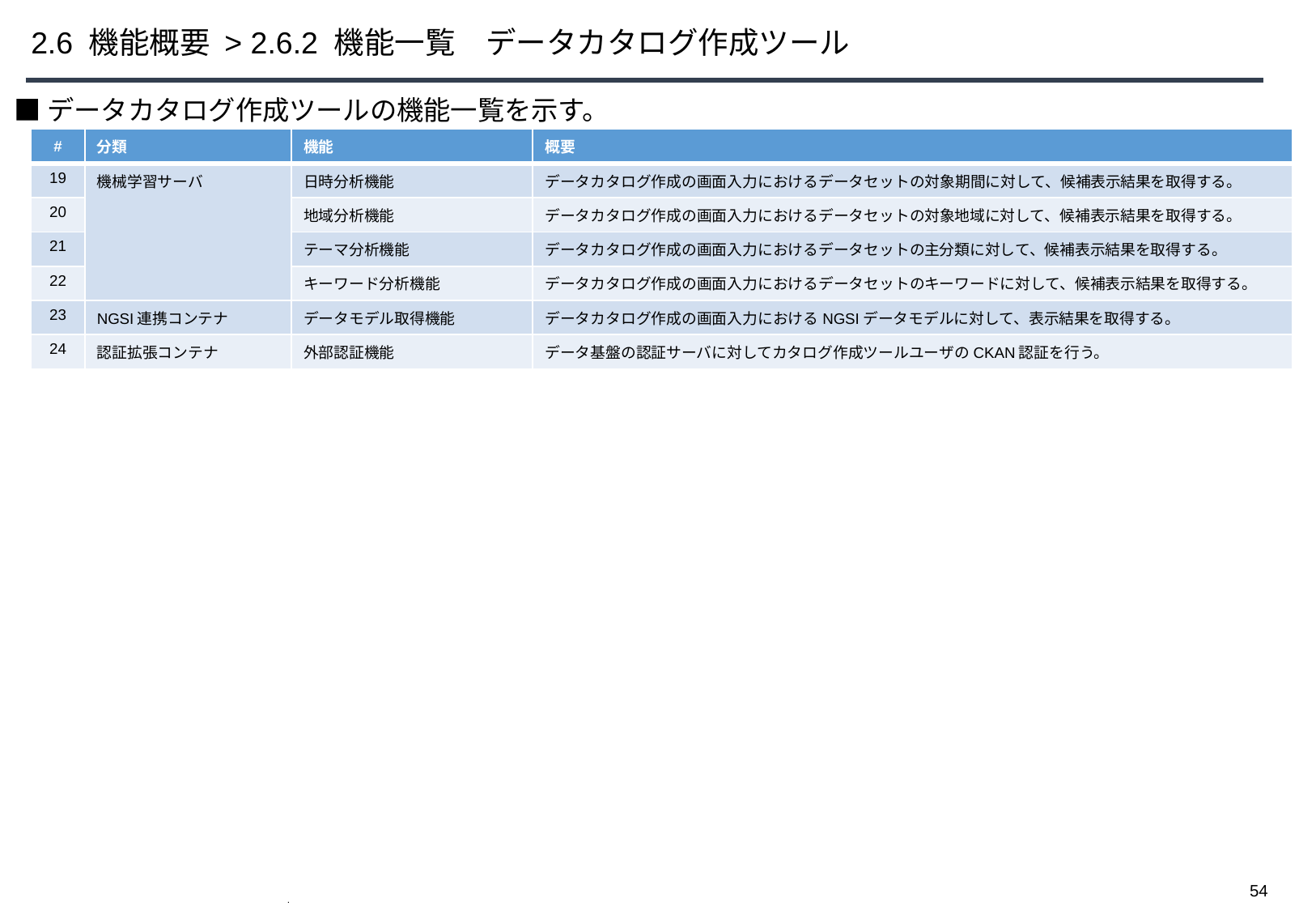

# 2.6 機能概要 > 2.6.2 機能一覧　データカタログ作成ツール
■データカタログ作成ツールの機能一覧を示す。

| # | 分類 | 機能 | 概要 |
| --- | --- | --- | --- |
| 19 | 機械学習サーバ | 日時分析機能 | データカタログ作成の画面入力におけるデータセットの対象期間に対して、候補表示結果を取得する。 |
| 20 |  | 地域分析機能 | データカタログ作成の画面入力におけるデータセットの対象地域に対して、候補表示結果を取得する。 |
| 21 |  | テーマ分析機能 | データカタログ作成の画面入力におけるデータセットの主分類に対して、候補表示結果を取得する。 |
| 22 |  | キーワード分析機能 | データカタログ作成の画面入力におけるデータセットのキーワードに対して、候補表示結果を取得する。 |
| 23 | NGSI連携コンテナ | データモデル取得機能 | データカタログ作成の画面入力におけるNGSIデータモデルに対して、表示結果を取得する。 |
| 24 | 認証拡張コンテナ | 外部認証機能 | データ基盤の認証サーバに対してカタログ作成ツールユーザのCKAN認証を行う。 |